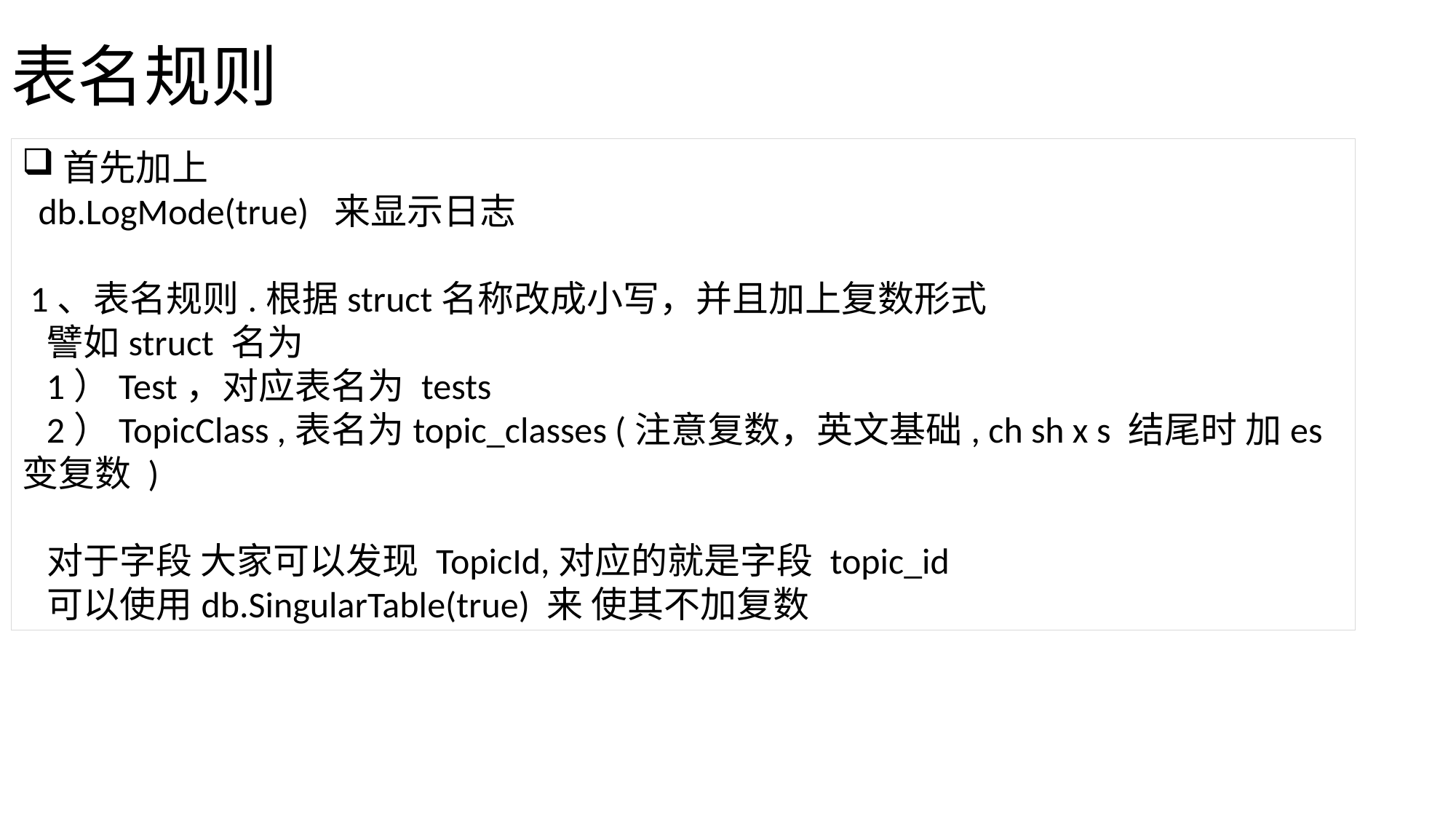

# 表名规则
首先加上
  db.LogMode(true)  来显示日志

 1、表名规则.根据struct名称改成小写，并且加上复数形式
  譬如struct 名为
   1）Test，对应表名为 tests
   2）TopicClass ,表名为topic_classes (注意复数，英文基础, ch sh x s 结尾时 加es变复数 )

  对于字段 大家可以发现 TopicId,对应的就是字段 topic_id
  可以使用db.SingularTable(true) 来 使其不加复数